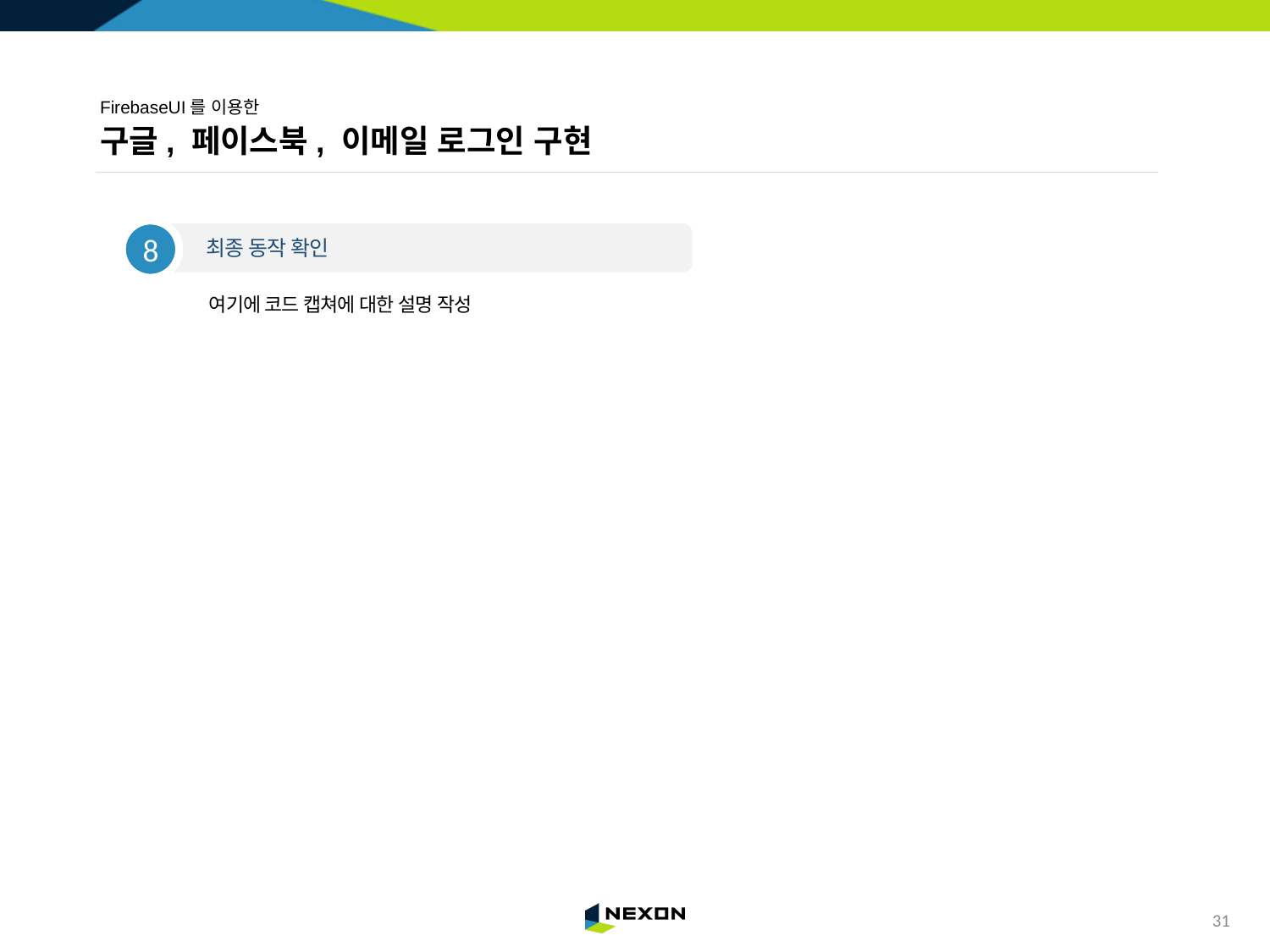

# FirebaseUI를 이용한 구글, 페이스북, 이메일 로그인 구현
8
최종 동작 확인
여기에 코드 캡쳐에 대한 설명 작성
31